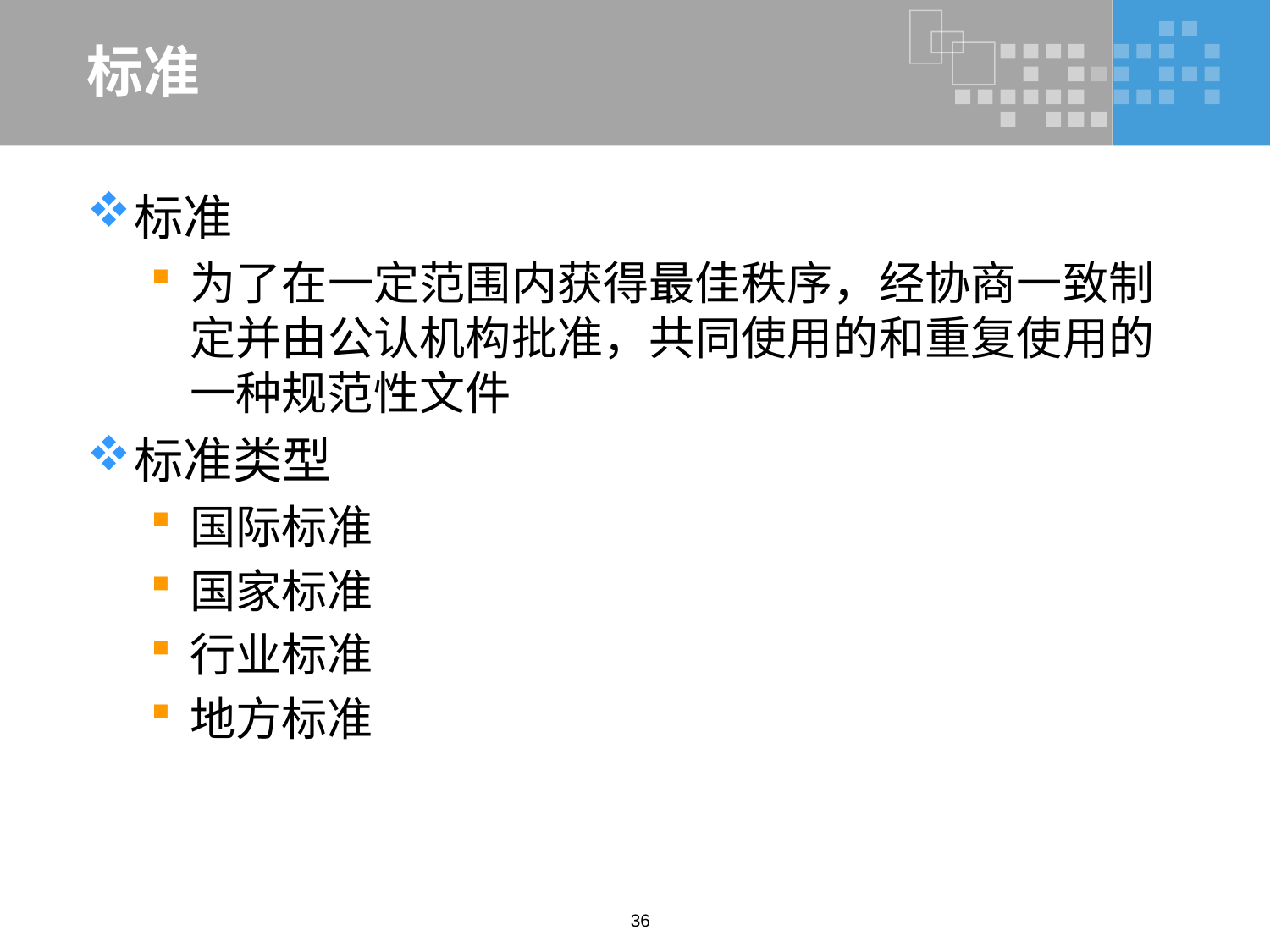

# 标准
标准
为了在一定范围内获得最佳秩序，经协商一致制定并由公认机构批准，共同使用的和重复使用的一种规范性文件
标准类型
国际标准
国家标准
行业标准
地方标准

36